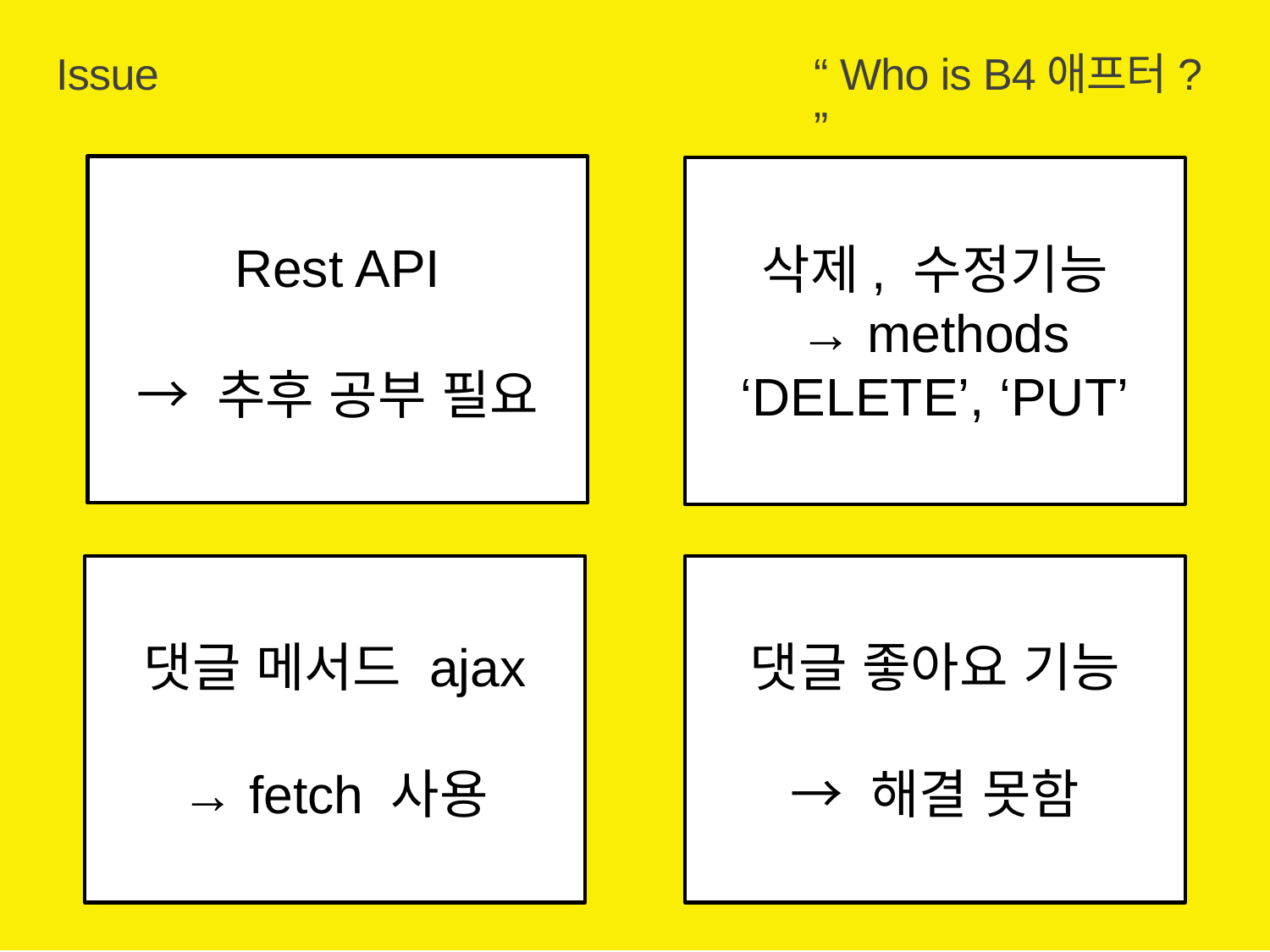

Issue
“ Who is B4애프터? ”
Rest API

→ 추후 공부 필요
삭제, 수정기능
→ methods ‘DELETE’, ‘PUT’
댓글 메서드 ajax

→ fetch 사용
댓글 좋아요 기능

→ 해결 못함